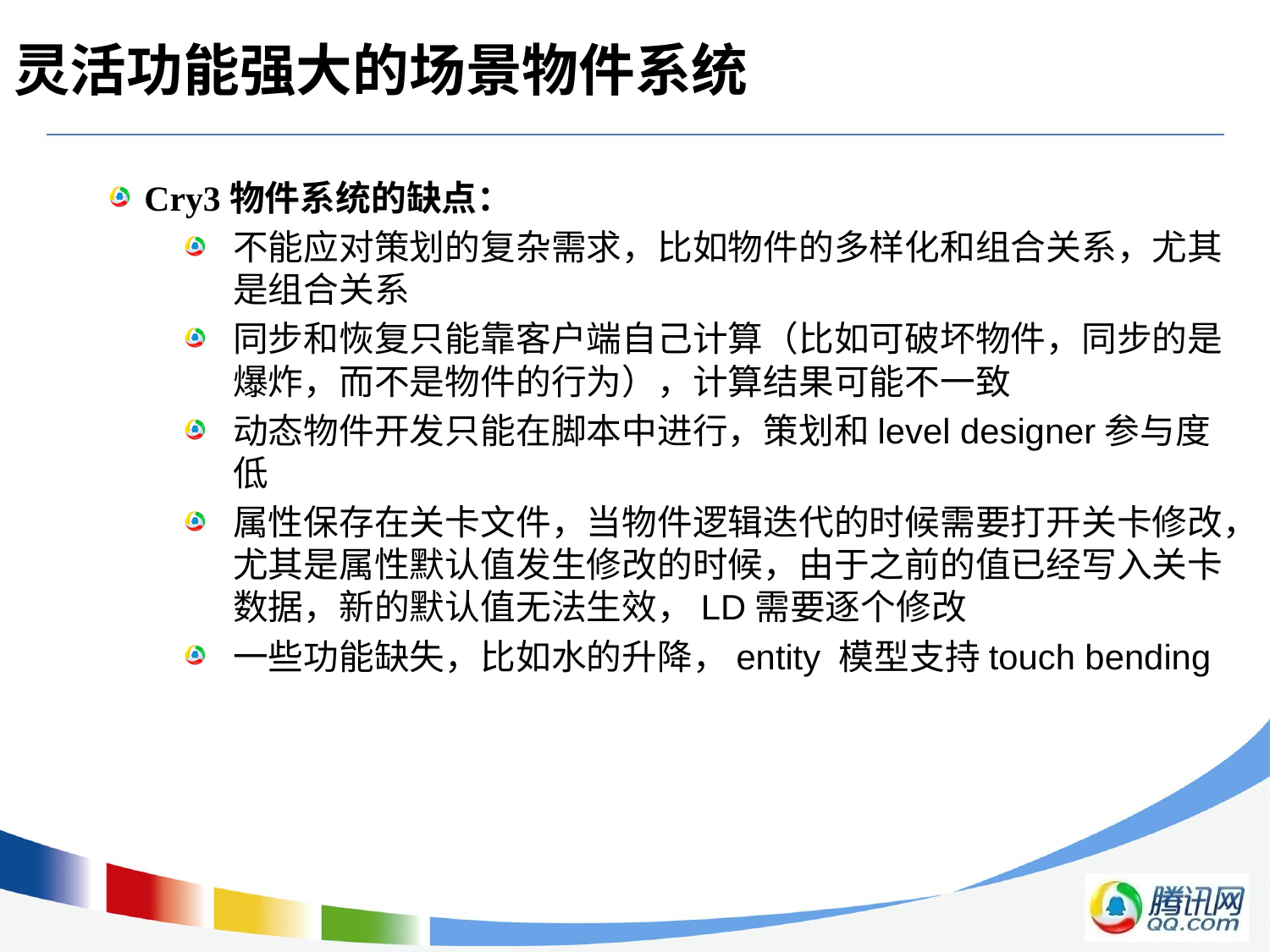

# 灵活功能强大的场景物件系统
Cry3物件系统的缺点：
不能应对策划的复杂需求，比如物件的多样化和组合关系，尤其是组合关系
同步和恢复只能靠客户端自己计算（比如可破坏物件，同步的是爆炸，而不是物件的行为），计算结果可能不一致
动态物件开发只能在脚本中进行，策划和level designer参与度低
属性保存在关卡文件，当物件逻辑迭代的时候需要打开关卡修改，尤其是属性默认值发生修改的时候，由于之前的值已经写入关卡数据，新的默认值无法生效，LD需要逐个修改
一些功能缺失，比如水的升降，entity 模型支持touch bending